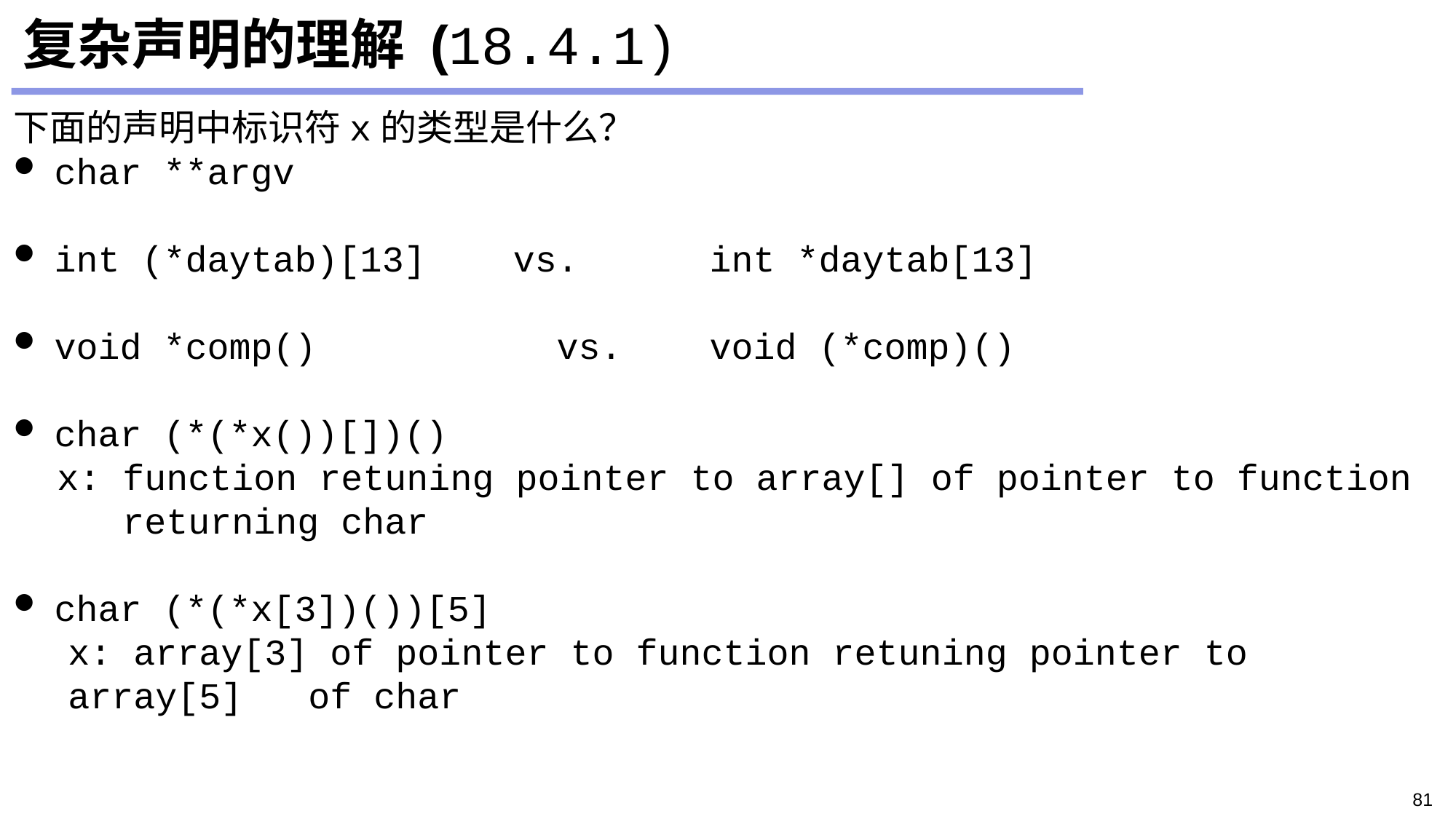

# 复杂声明的理解 (18.4.1)
下面的声明中标识符x的类型是什么？
char **argv

int (*daytab)[13]    vs.    	int *daytab[13]

void *comp()		   vs.	void (*comp)()

char (*(*x())[])()
  x: function retuning pointer to array[] of pointer to function   	returning char

char (*(*x[3])())[5]
x: array[3] of pointer to function retuning pointer to array[5] 	 of char

81